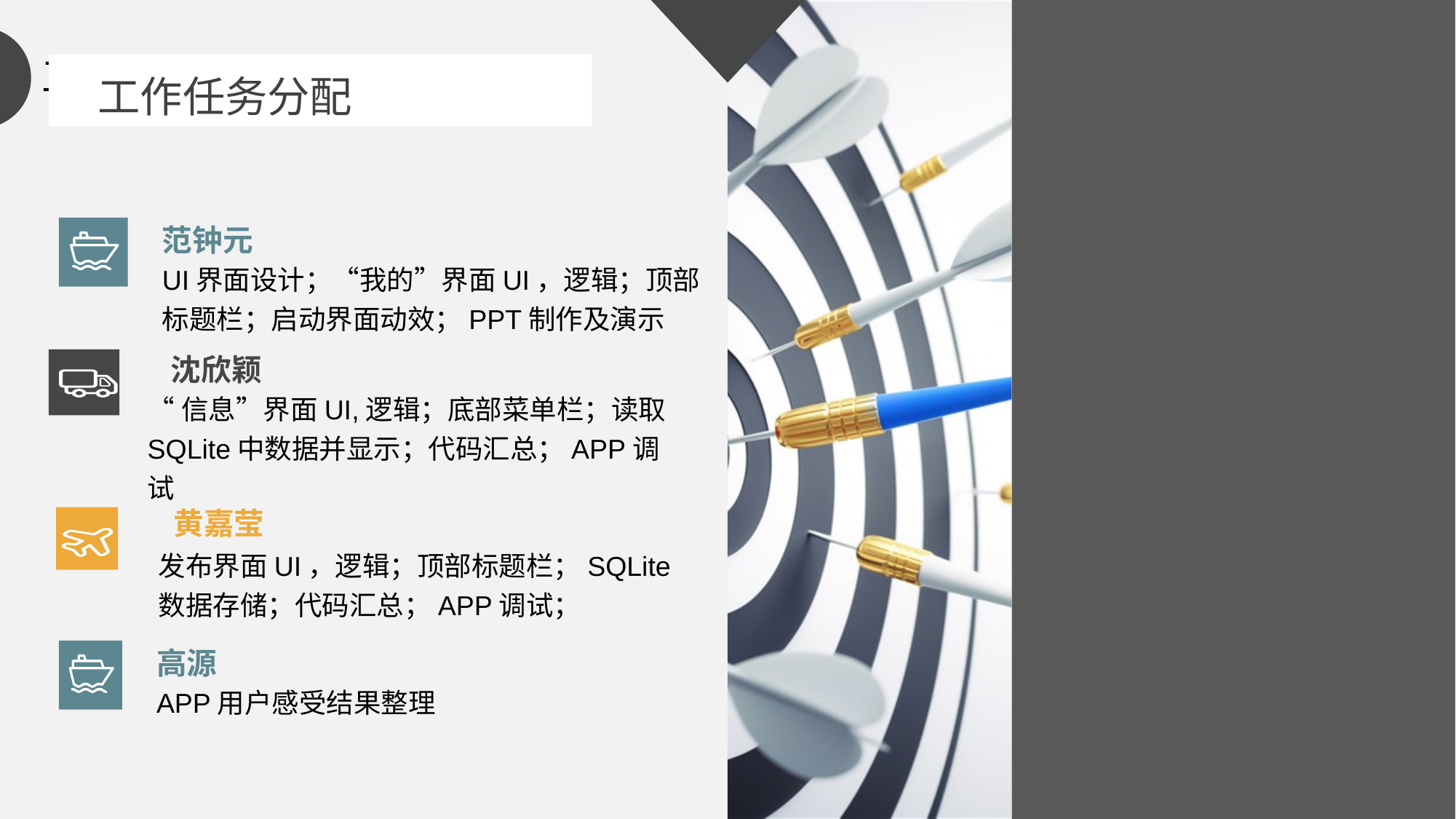

工作任务分配

范钟元

UI界面设计；“我的”界面UI，逻辑；顶部标题栏；启动界面动效；PPT制作及演示

沈欣颖

“信息”界面UI,逻辑；底部菜单栏；读取SQLite中数据并显示；代码汇总；APP调试

黄嘉莹

发布界面UI，逻辑；顶部标题栏；SQLite数据存储；代码汇总；APP调试；

高源

APP用户感受结果整理